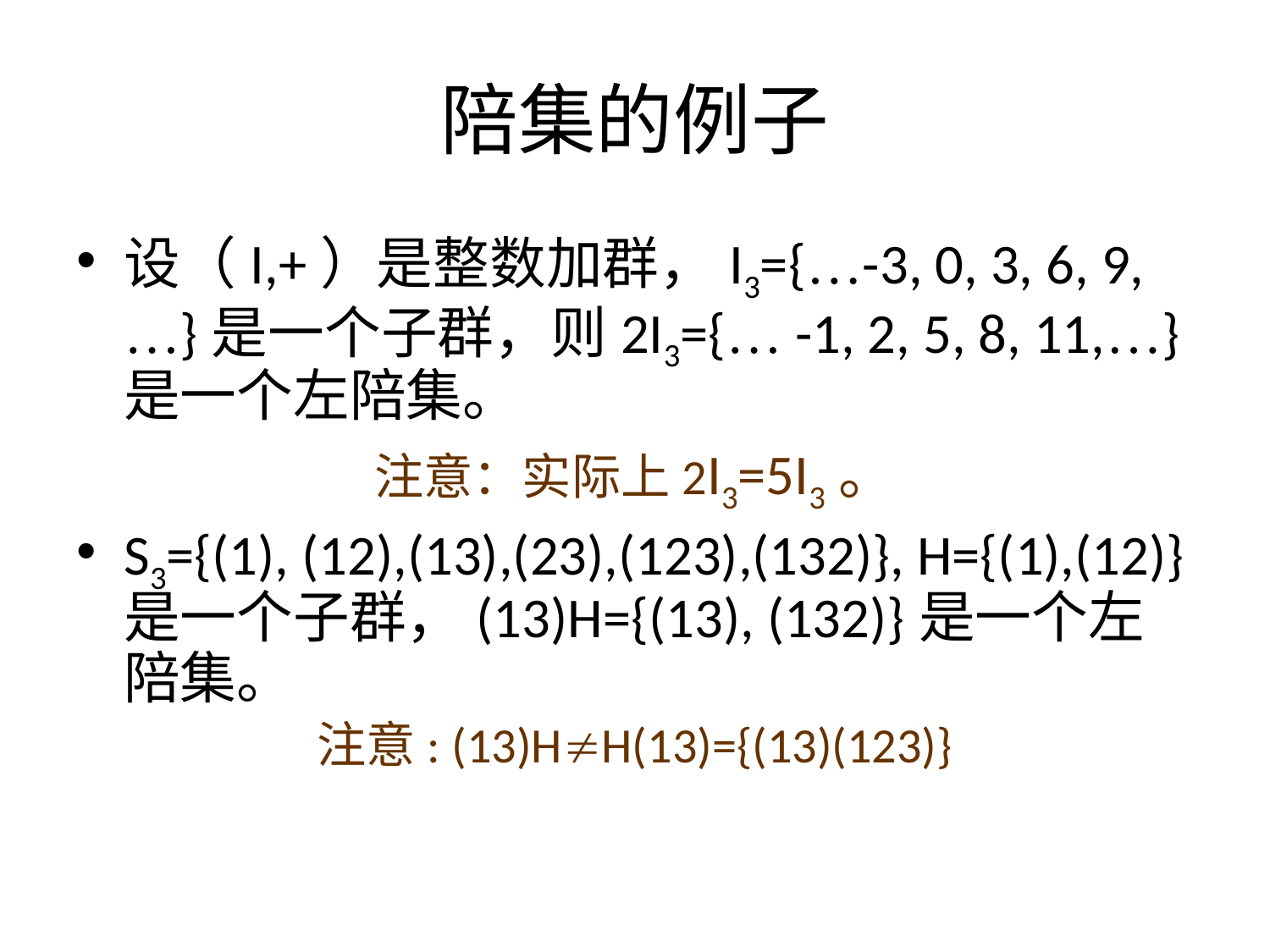

# 陪集的例子
设（I,+）是整数加群，I3={…-3, 0, 3, 6, 9,…}是一个子群，则2I3={… -1, 2, 5, 8, 11,…}是一个左陪集。
注意：实际上2I3=5I3。
S3={(1), (12),(13),(23),(123),(132)}, H={(1),(12)}是一个子群，(13)H={(13), (132)}是一个左陪集。
注意: (13)H≠H(13)={(13)(123)}